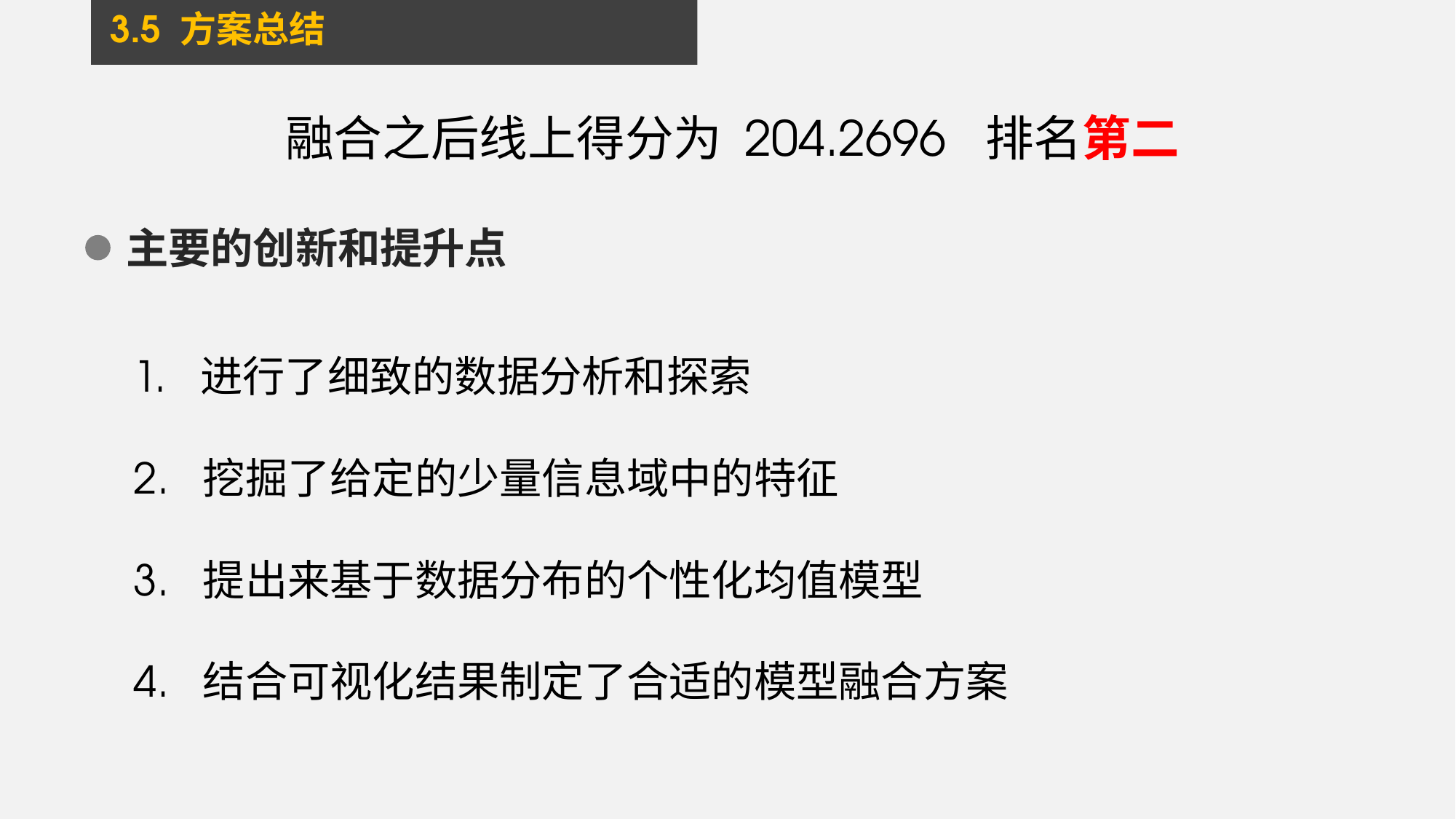

3.5 方案总结
融合之后线上得分为 204.2696  排名第二
主要的创新和提升点

1.  进行了细致的数据分析和探索
2.  挖掘了给定的少量信息域中的特征
3.  提出来基于数据分布的个性化均值模型
4.  结合可视化结果制定了合适的模型融合方案